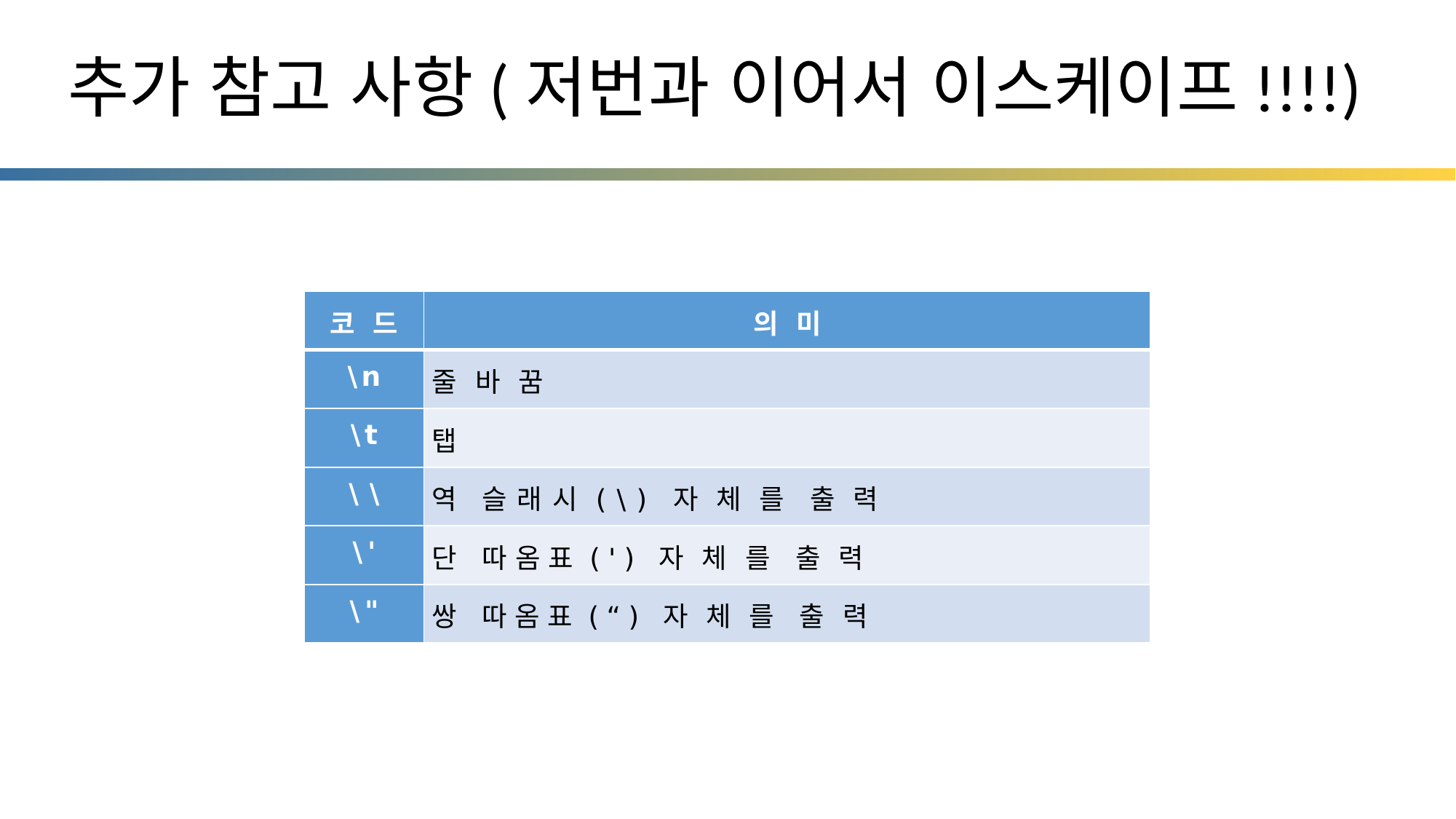

# 추가 참고 사항(저번과 이어서 이스케이프!!!!)
| 코드 | 의미 |
| --- | --- |
| \n | 줄바꿈 |
| \t | 탭 |
| \\ | 역 슬래시(\) 자체를 출력 |
| \' | 단 따옴표(') 자체를 출력 |
| \" | 쌍 따옴표(“) 자체를 출력 |